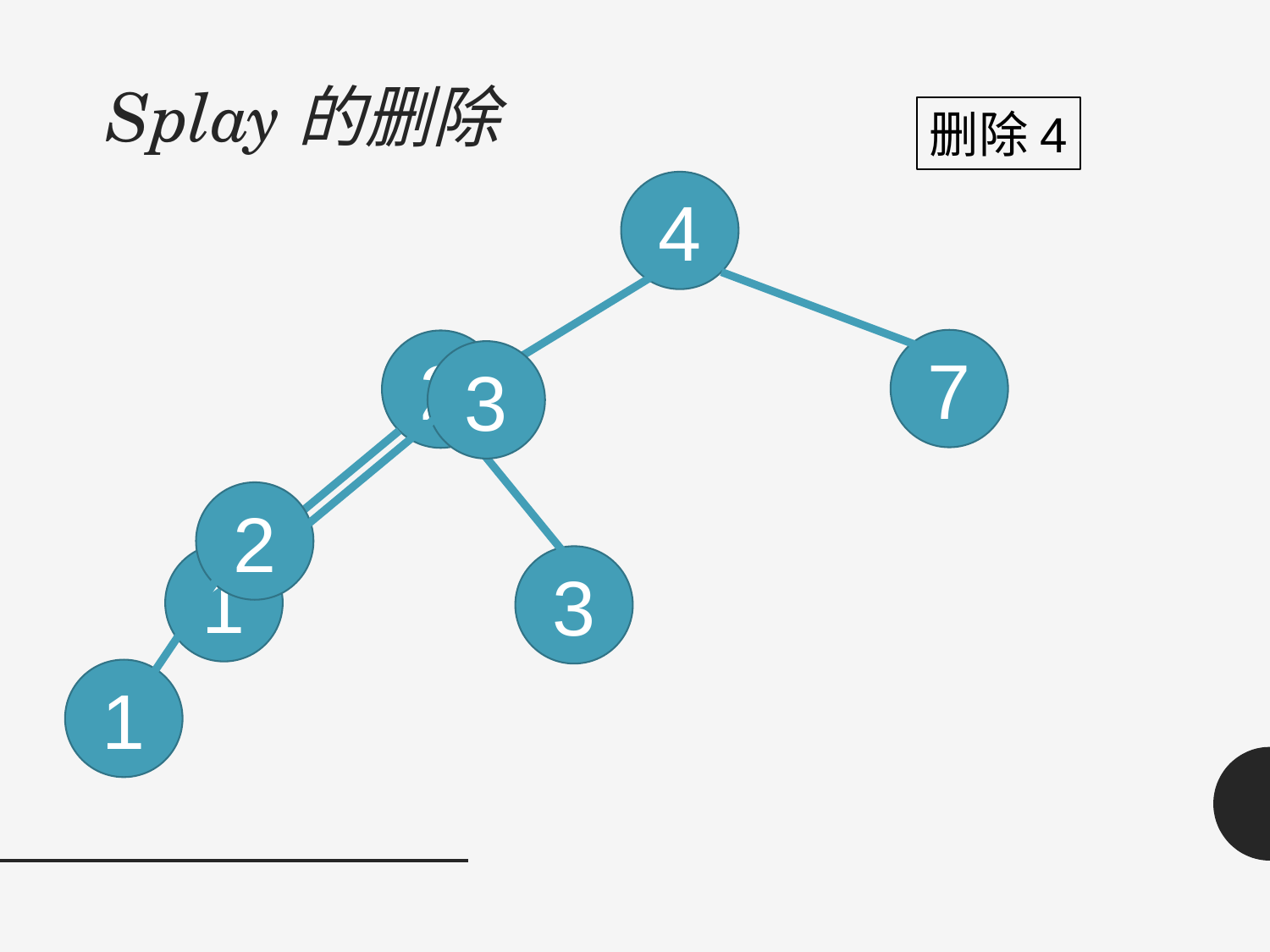

# Splay的删除
删除4
4
7
2
3
2
1
3
1